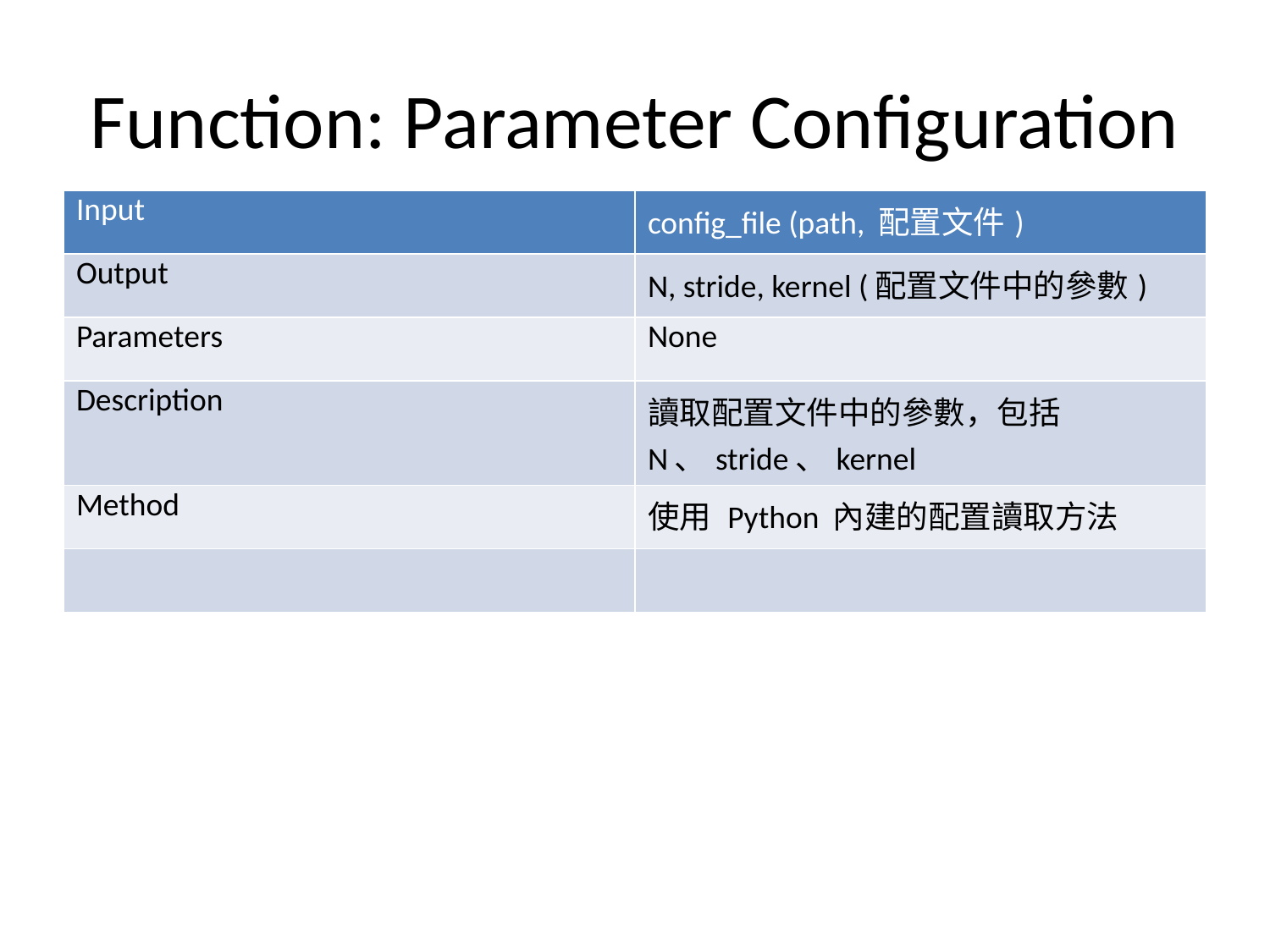

# Function: Parameter Configuration
| Input | config\_file (path, 配置文件) |
| --- | --- |
| Output | N, stride, kernel (配置文件中的參數) |
| Parameters | None |
| Description | 讀取配置文件中的參數，包括 N、stride、kernel |
| Method | 使用 Python 內建的配置讀取方法 |
|  |  |